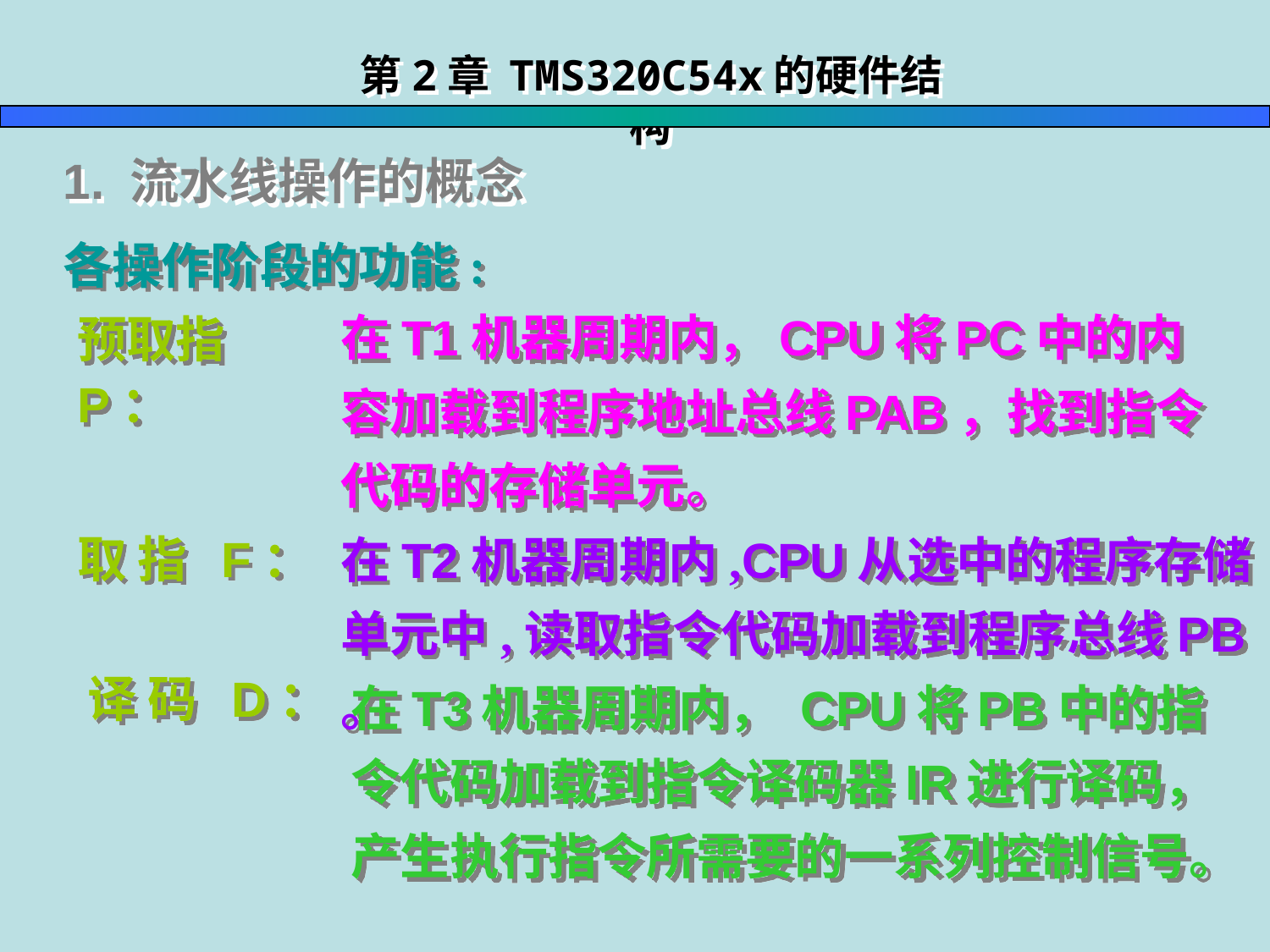

第2章 TMS320C54x的硬件结构

1. 流水线操作的概念
各操作阶段的功能:
在T1机器周期内，CPU将PC中的内容加载到程序地址总线PAB，找到指令代码的存储单元。
预取指P：
在T2机器周期内,CPU从选中的程序存储单元中,读取指令代码加载到程序总线PB 。
取 指  F：
译 码  D：
在T3机器周期内， CPU将PB中的指令代码加载到指令译码器IR进行译码，产生执行指令所需要的一系列控制信号。
132